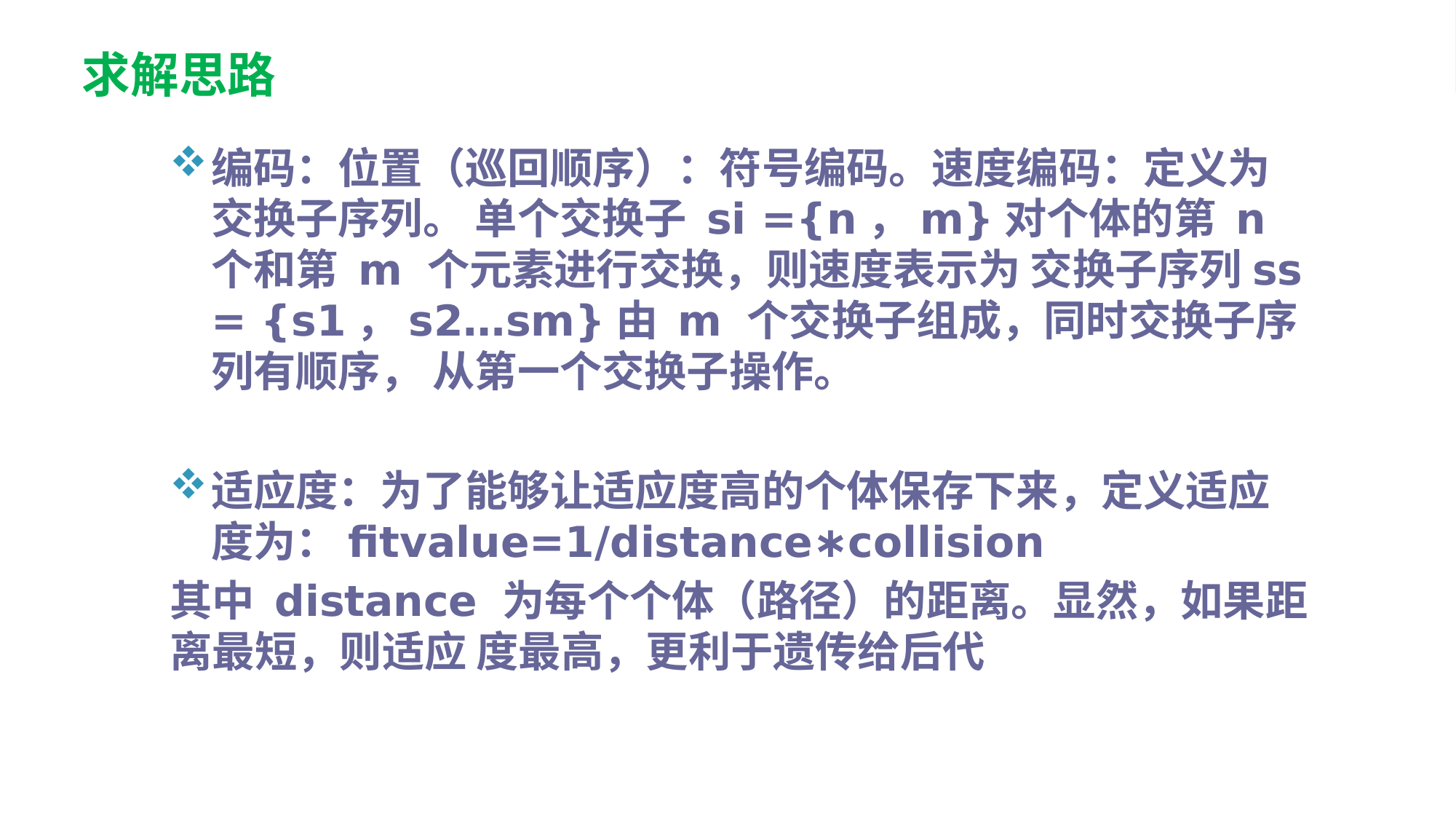

# 求解思路
编码：位置（巡回顺序）：符号编码。速度编码：定义为交换子序列。 单个交换子 si ={n，m}对个体的第 n 个和第 m 个元素进行交换，则速度表示为 交换子序列ss = {s1，s2…sm}由 m 个交换子组成，同时交换子序列有顺序， 从第一个交换子操作。

适应度：为了能够让适应度高的个体保存下来，定义适应度为：fitvalue=1/distance∗collision
其中 distance 为每个个体（路径）的距离。显然，如果距离最短，则适应 度最高，更利于遗传给后代